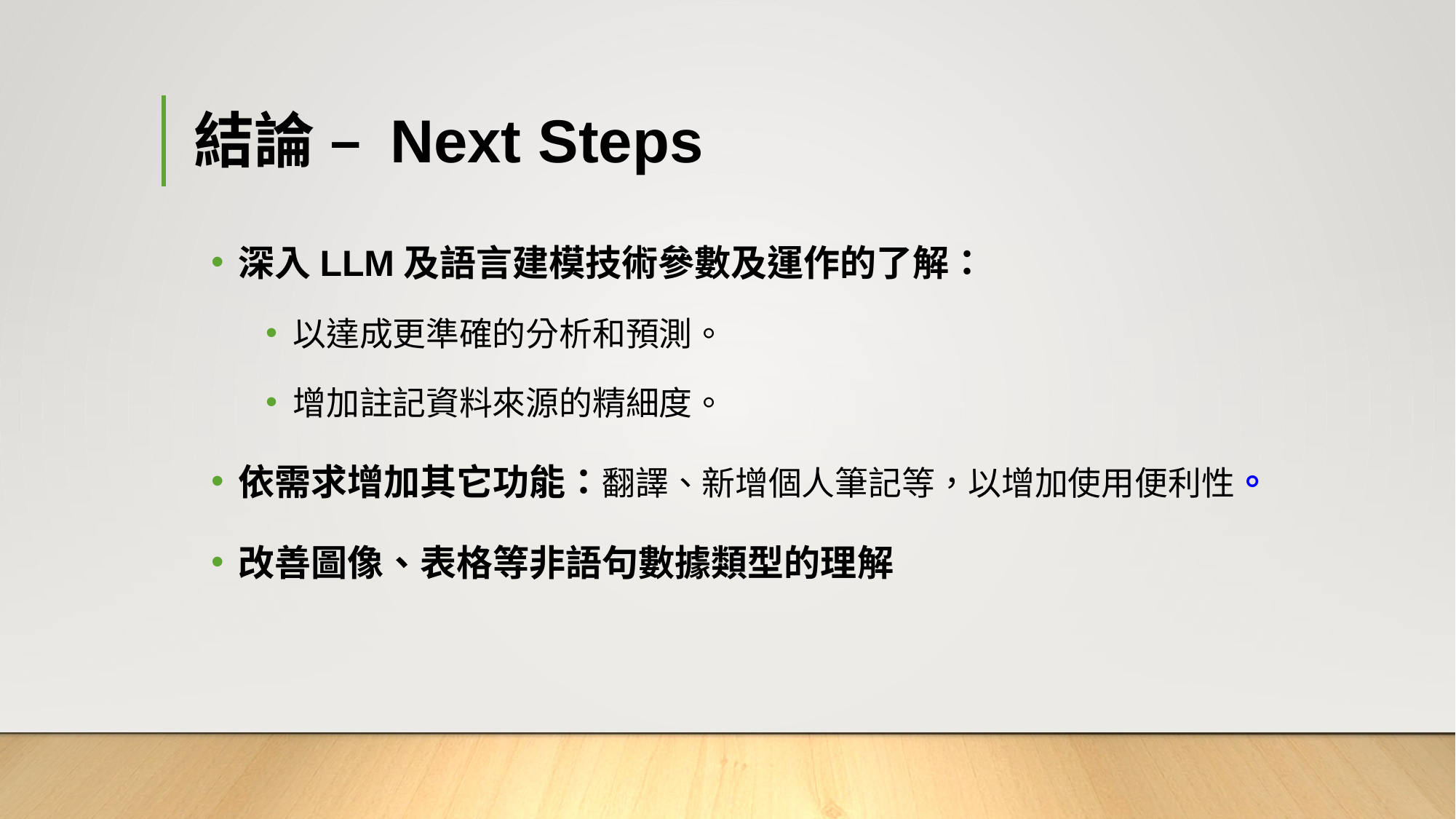

# 結論 – Next Steps
深入LLM及語言建模技術參數及運作的了解：
以達成更準確的分析和預測。
增加註記資料來源的精細度。
依需求增加其它功能：翻譯、新增個人筆記等，以增加使用便利性。
改善圖像、表格等非語句數據類型的理解